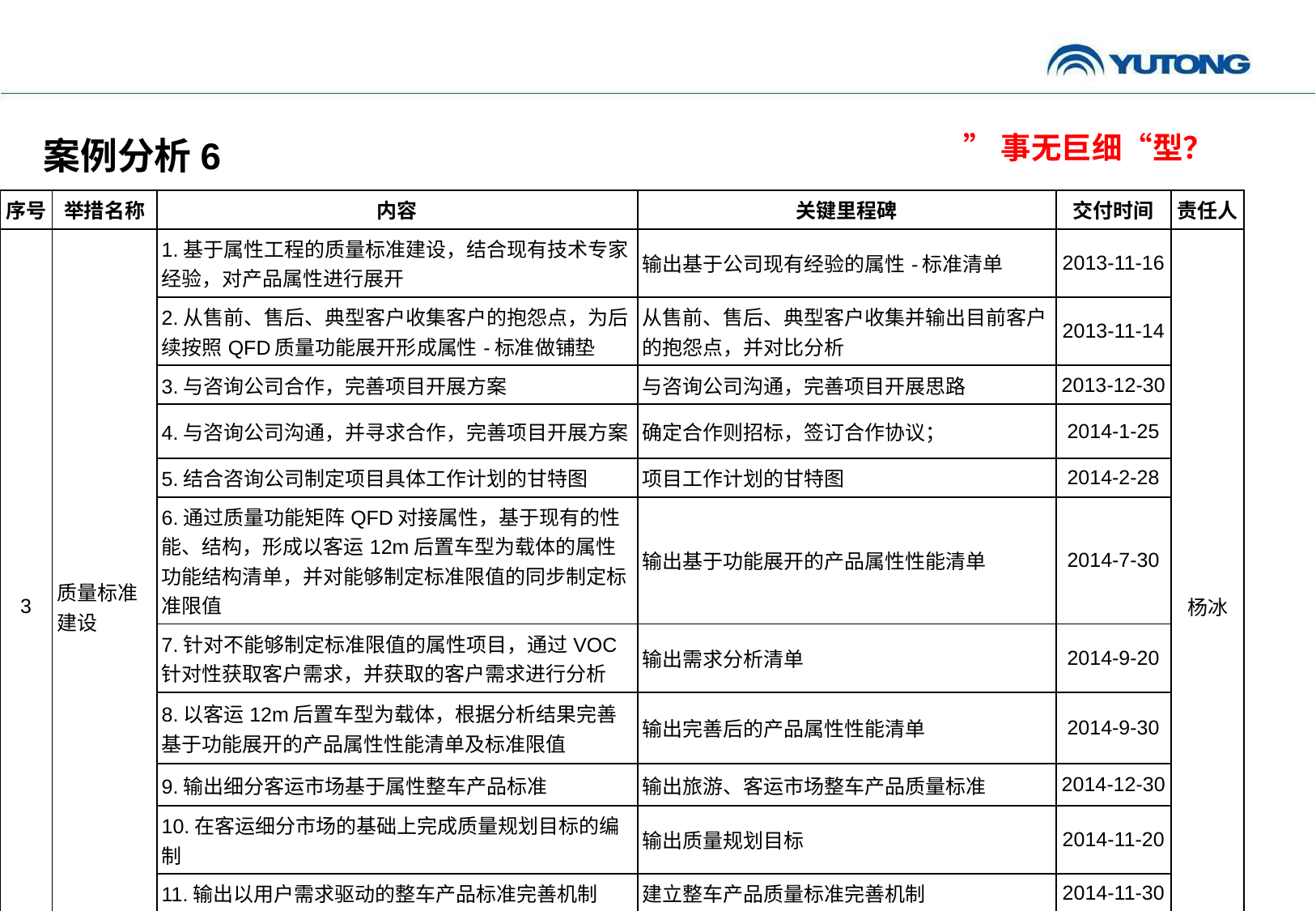

案例分析6
”事无巨细“型？
| 序号 | 举措名称 | 内容 | 关键里程碑 | 交付时间 | 责任人 |
| --- | --- | --- | --- | --- | --- |
| 3 | 质量标准建设 | 1.基于属性工程的质量标准建设，结合现有技术专家经验，对产品属性进行展开 | 输出基于公司现有经验的属性-标准清单 | 2013-11-16 | 杨冰 |
|  |  | 2.从售前、售后、典型客户收集客户的抱怨点，为后续按照QFD质量功能展开形成属性-标准做铺垫 | 从售前、售后、典型客户收集并输出目前客户的抱怨点，并对比分析 | 2013-11-14 |  |
|  |  | 3.与咨询公司合作，完善项目开展方案 | 与咨询公司沟通，完善项目开展思路 | 2013-12-30 |  |
|  |  | 4.与咨询公司沟通，并寻求合作，完善项目开展方案 | 确定合作则招标，签订合作协议； | 2014-1-25 |  |
|  |  | 5.结合咨询公司制定项目具体工作计划的甘特图 | 项目工作计划的甘特图 | 2014-2-28 |  |
|  |  | 6.通过质量功能矩阵QFD对接属性，基于现有的性能、结构，形成以客运12m后置车型为载体的属性功能结构清单，并对能够制定标准限值的同步制定标准限值 | 输出基于功能展开的产品属性性能清单 | 2014-7-30 |  |
|  |  | 7.针对不能够制定标准限值的属性项目，通过VOC针对性获取客户需求，并获取的客户需求进行分析 | 输出需求分析清单 | 2014-9-20 |  |
|  |  | 8.以客运12m后置车型为载体，根据分析结果完善基于功能展开的产品属性性能清单及标准限值 | 输出完善后的产品属性性能清单 | 2014-9-30 |  |
|  |  | 9.输出细分客运市场基于属性整车产品标准 | 输出旅游、客运市场整车产品质量标准 | 2014-12-30 |  |
|  |  | 10.在客运细分市场的基础上完成质量规划目标的编制 | 输出质量规划目标 | 2014-11-20 |  |
|  |  | 11.输出以用户需求驱动的整车产品标准完善机制 | 建立整车产品质量标准完善机制 | 2014-11-30 |  |
|  |  | 12.通过客运市场产品标准制定的路径，展开其他不同细分市场的整车产品标准制定 | 输出其他细分市场产品标准 | 2015-12-30 |  |